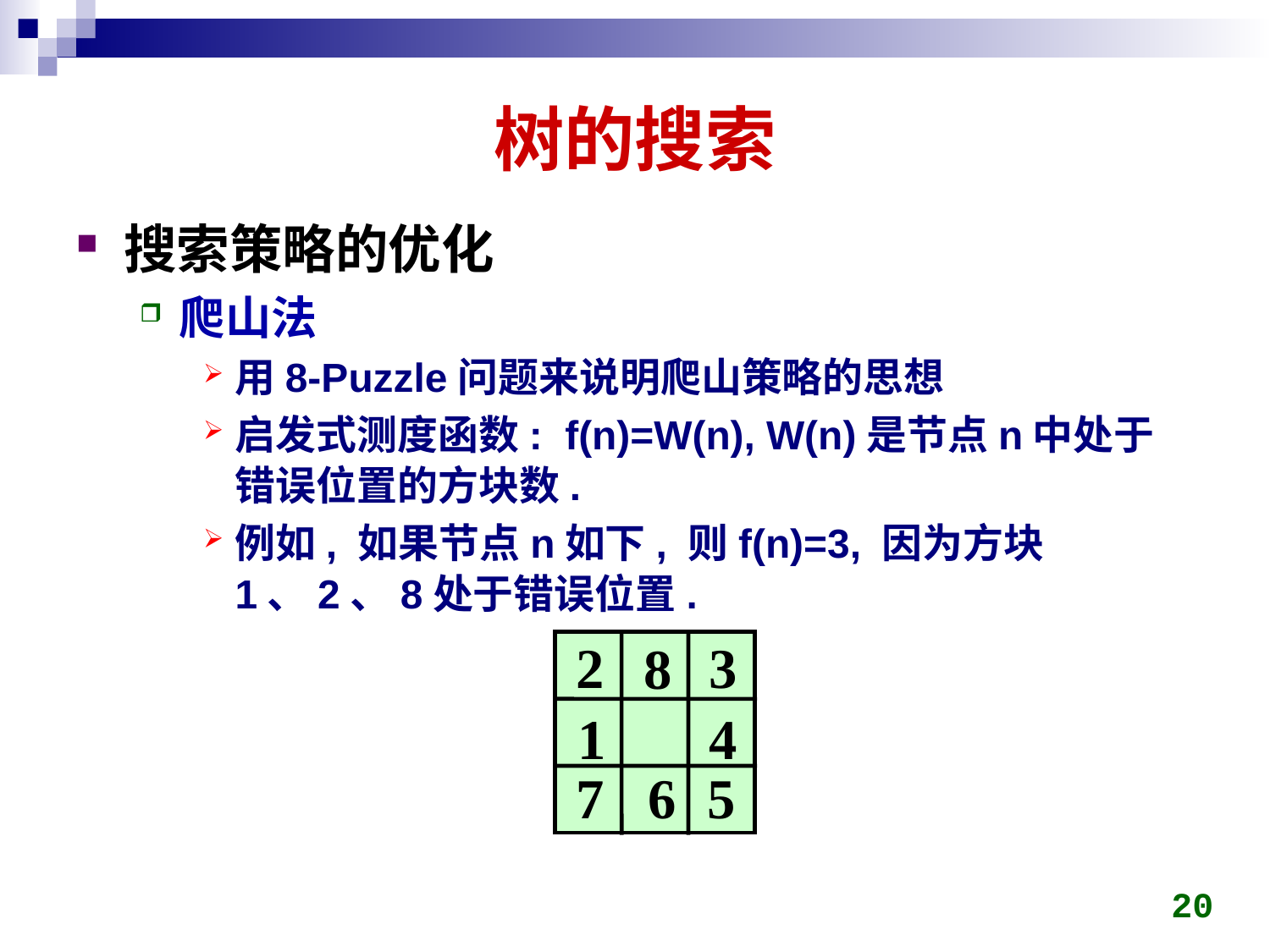

# 树的搜索
搜索策略的优化
爬山法
用8-Puzzle问题来说明爬山策略的思想
启发式测度函数:  f(n)=W(n), W(n)是节点n中处于错误位置的方块数.
例如, 如果节点n如下, 则f(n)=3, 因为方块1、2、8处于错误位置.

2
3
8

1
4

7
6
5

20